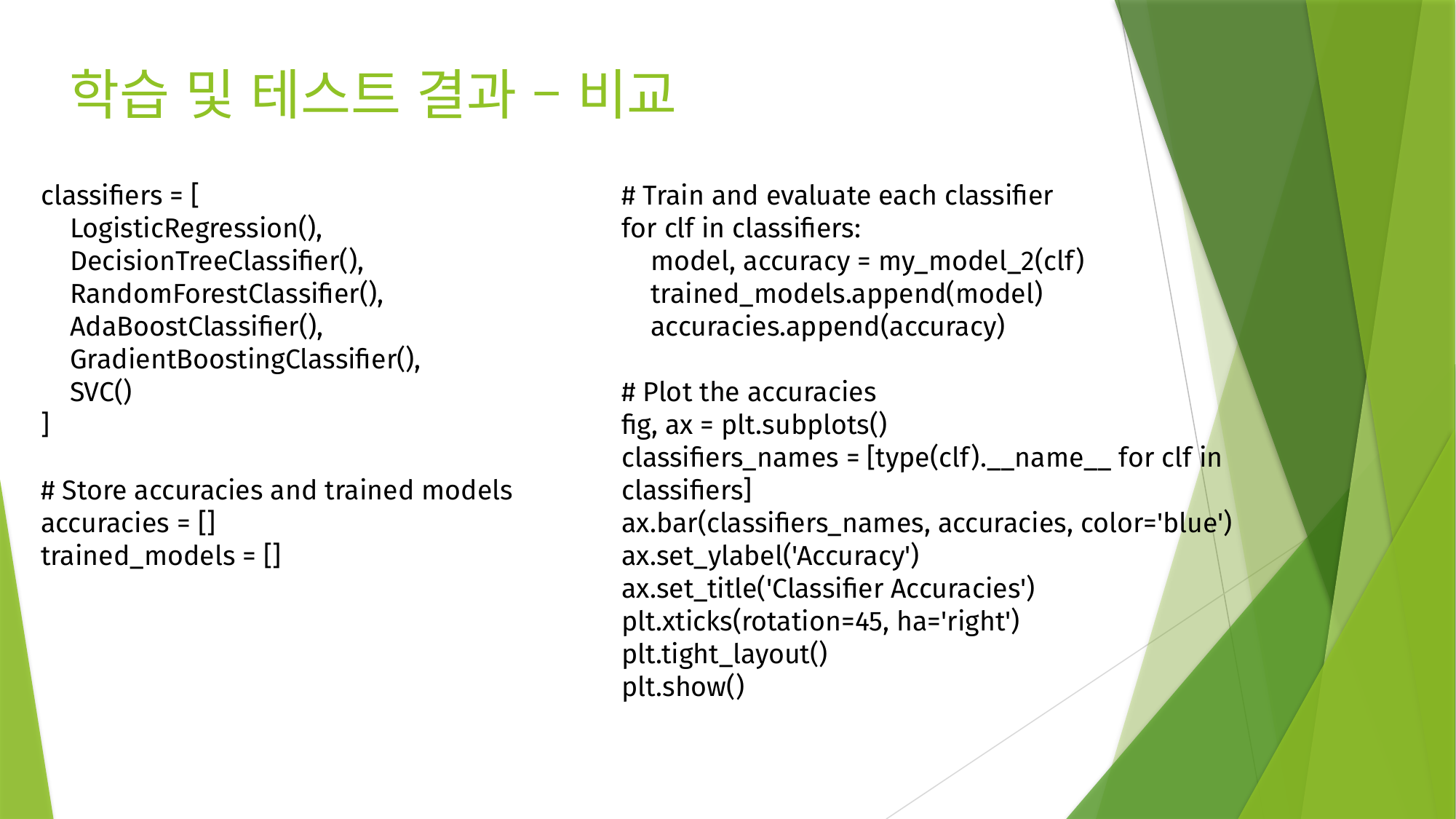

# 학습 및 테스트 결과 – 비교
classifiers = [
    LogisticRegression(),
    DecisionTreeClassifier(),
    RandomForestClassifier(),
    AdaBoostClassifier(),
    GradientBoostingClassifier(),
    SVC()
]

# Store accuracies and trained models
accuracies = []
trained_models = []

# Train and evaluate each classifier
for clf in classifiers:
    model, accuracy = my_model_2(clf)
    trained_models.append(model)
    accuracies.append(accuracy)

# Plot the accuracies
fig, ax = plt.subplots()
classifiers_names = [type(clf).__name__ for clf in classifiers]
ax.bar(classifiers_names, accuracies, color='blue')
ax.set_ylabel('Accuracy')
ax.set_title('Classifier Accuracies')
plt.xticks(rotation=45, ha='right')
plt.tight_layout()
plt.show()